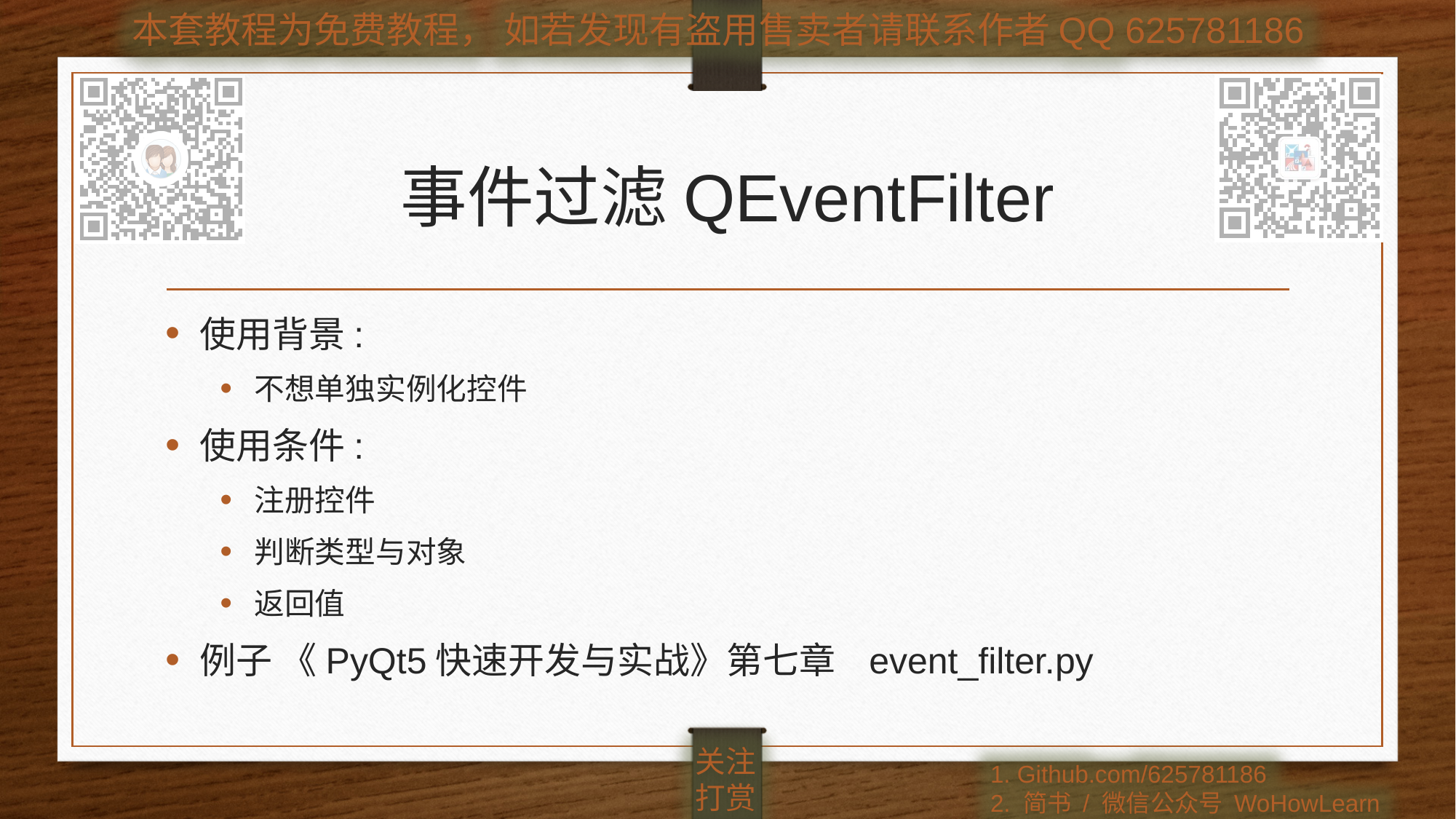

# 事件过滤QEventFilter
使用背景:
不想单独实例化控件
使用条件:
注册控件
判断类型与对象
返回值
例子 《PyQt5快速开发与实战》第七章   event_filter.py